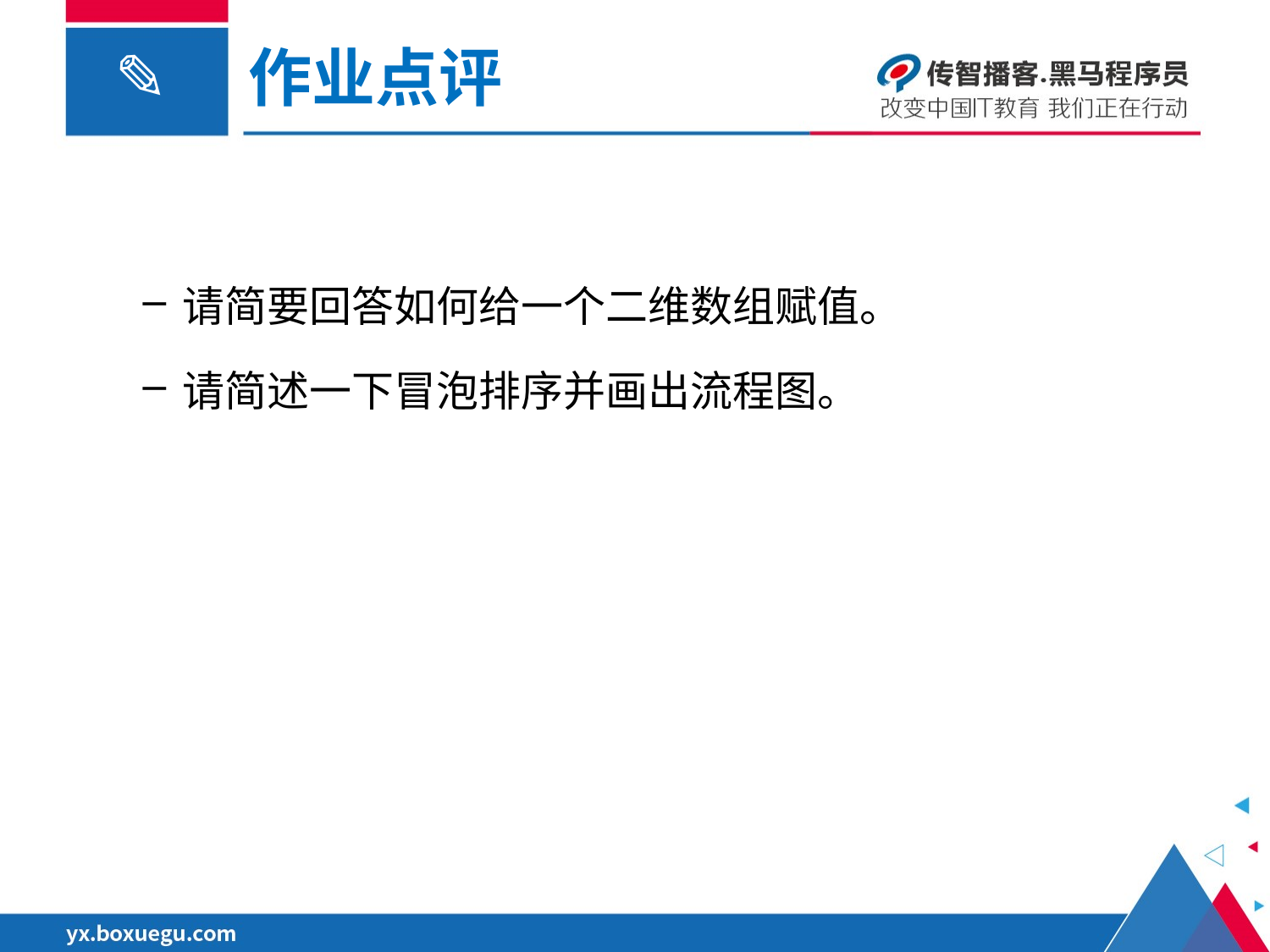

作业点评
请简要回答如何给一个二维数组赋值。
请简述一下冒泡排序并画出流程图。